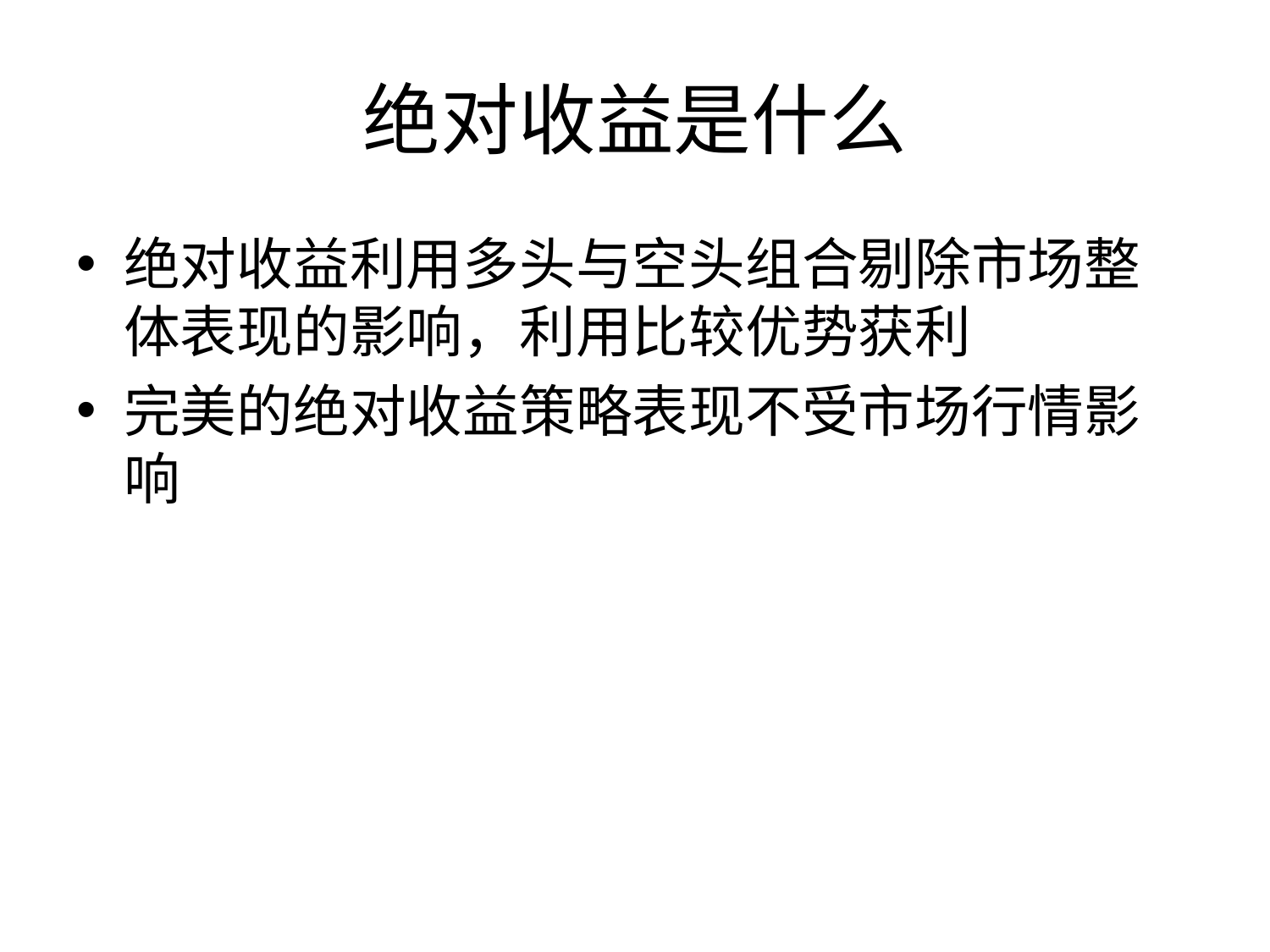

# 绝对收益是什么
绝对收益利用多头与空头组合剔除市场整体表现的影响，利用比较优势获利
完美的绝对收益策略表现不受市场行情影响